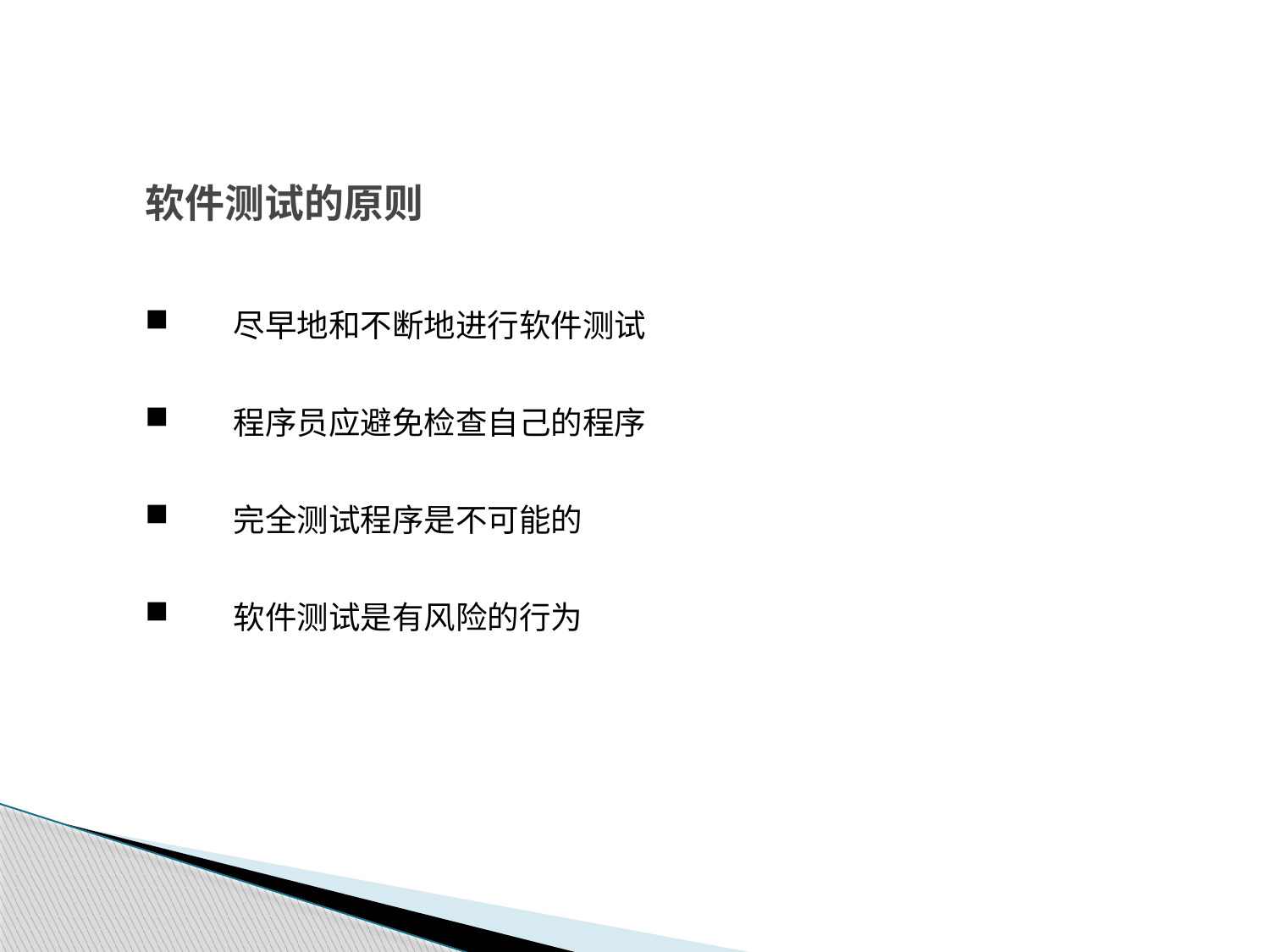

# 软件测试的原则
03
尽早地和不断地进行软件测试
程序员应避免检查自己的程序
完全测试程序是不可能的
软件测试是有风险的行为